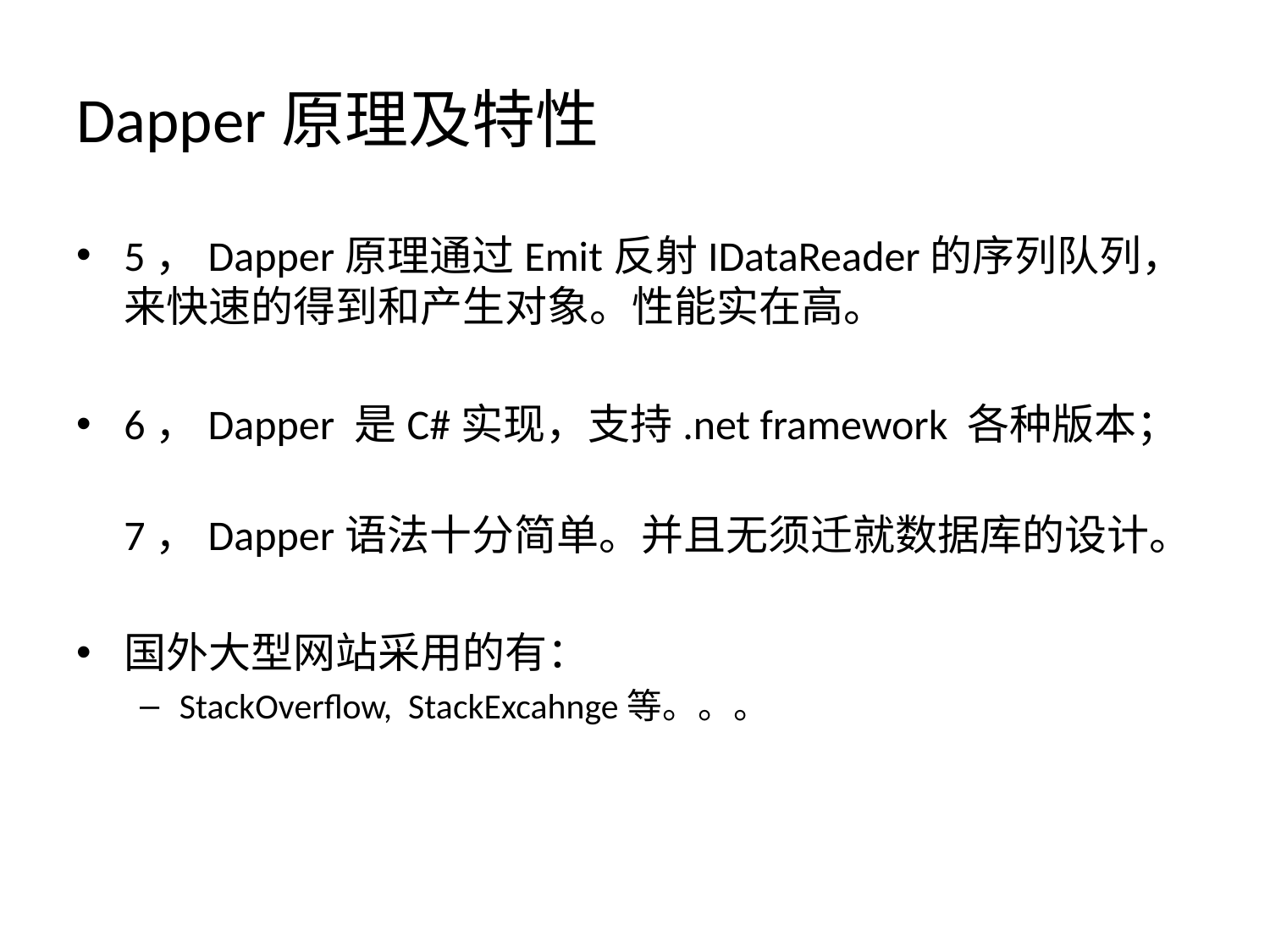

# Dapper原理及特性
5，Dapper原理通过Emit反射IDataReader的序列队列，来快速的得到和产生对象。性能实在高。

6，Dapper 是C#实现，支持.net framework 各种版本；
7，Dapper语法十分简单。并且无须迁就数据库的设计。

国外大型网站采用的有：
StackOverflow,  StackExcahnge等。。。